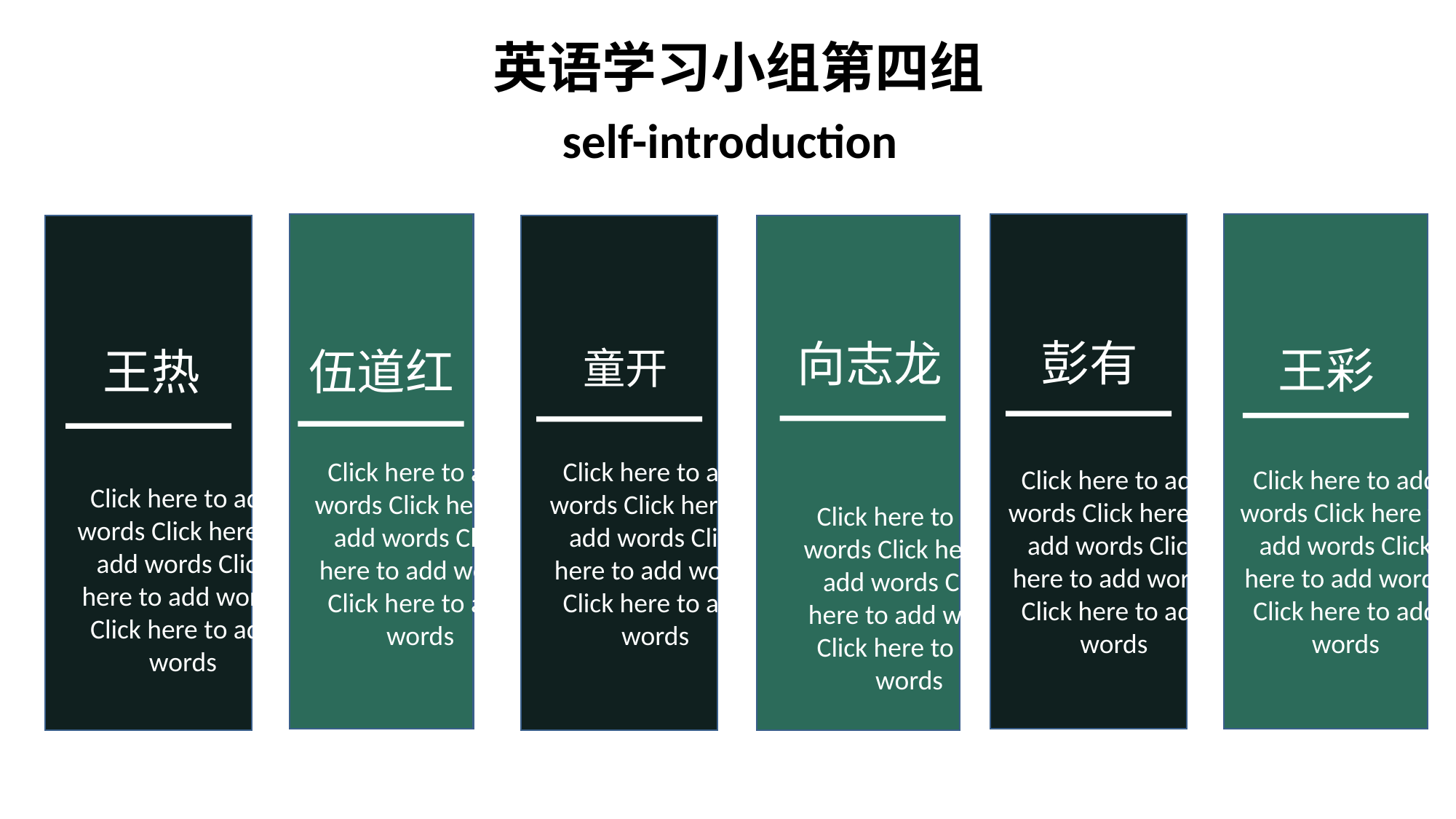

英语学习小组第四组
self-introduction

彭有
向志龙
王彩
伍道红
王热
童开

Click here to add words Click here to add words Click here to add words Click here to add words

Click here to add words Click here to add words Click here to add words Click here to add words

Click here to add words Click here to add words Click here to add words Click here to add words

Click here to add words Click here to add words Click here to add words Click here to add words

Click here to add words Click here to add words Click here to add words Click here to add words

Click here to add words Click here to add words Click here to add words Click here to add words